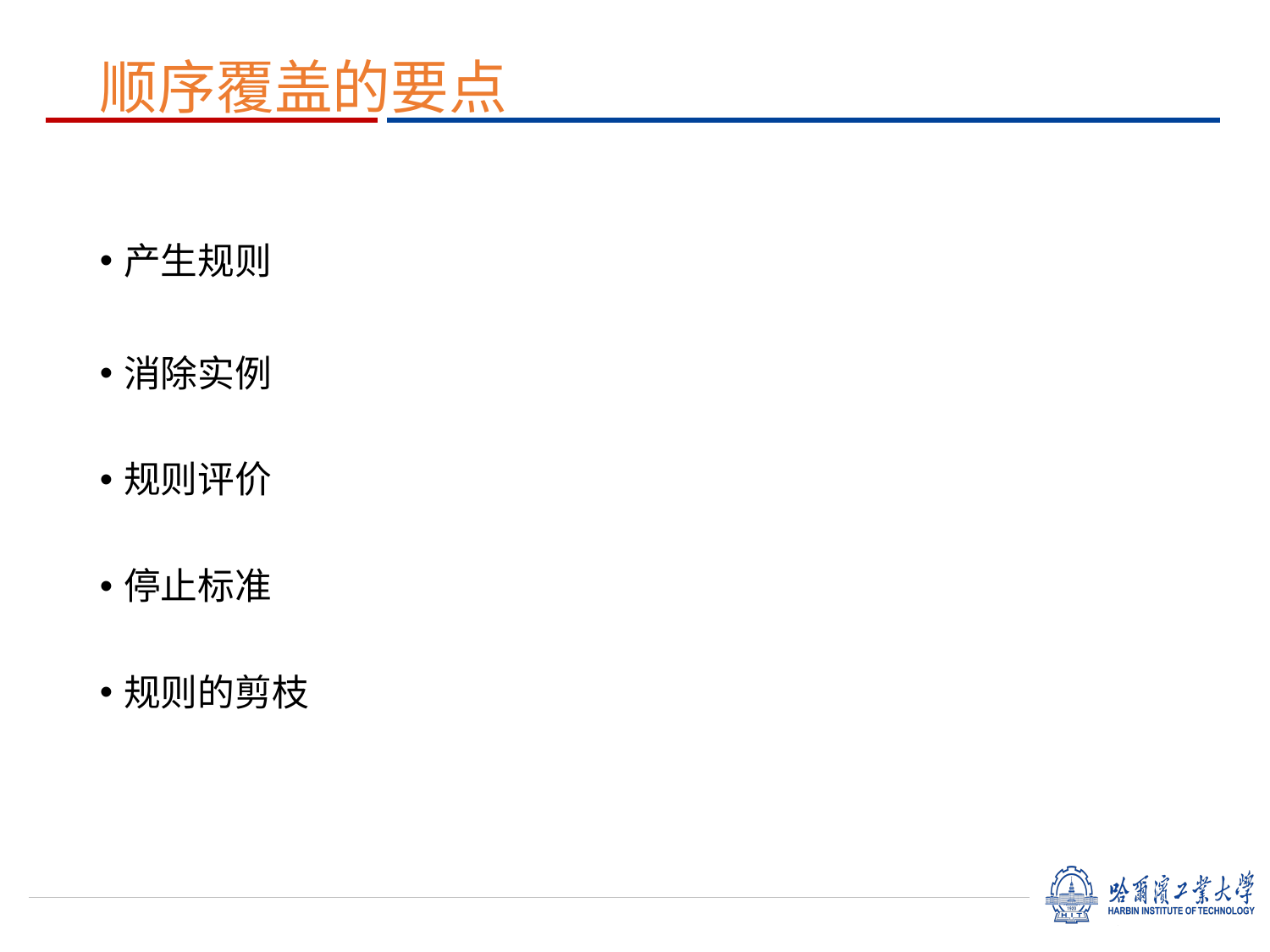

# 顺序覆盖的要点
产生规则

消除实例

规则评价

停止标准

规则的剪枝